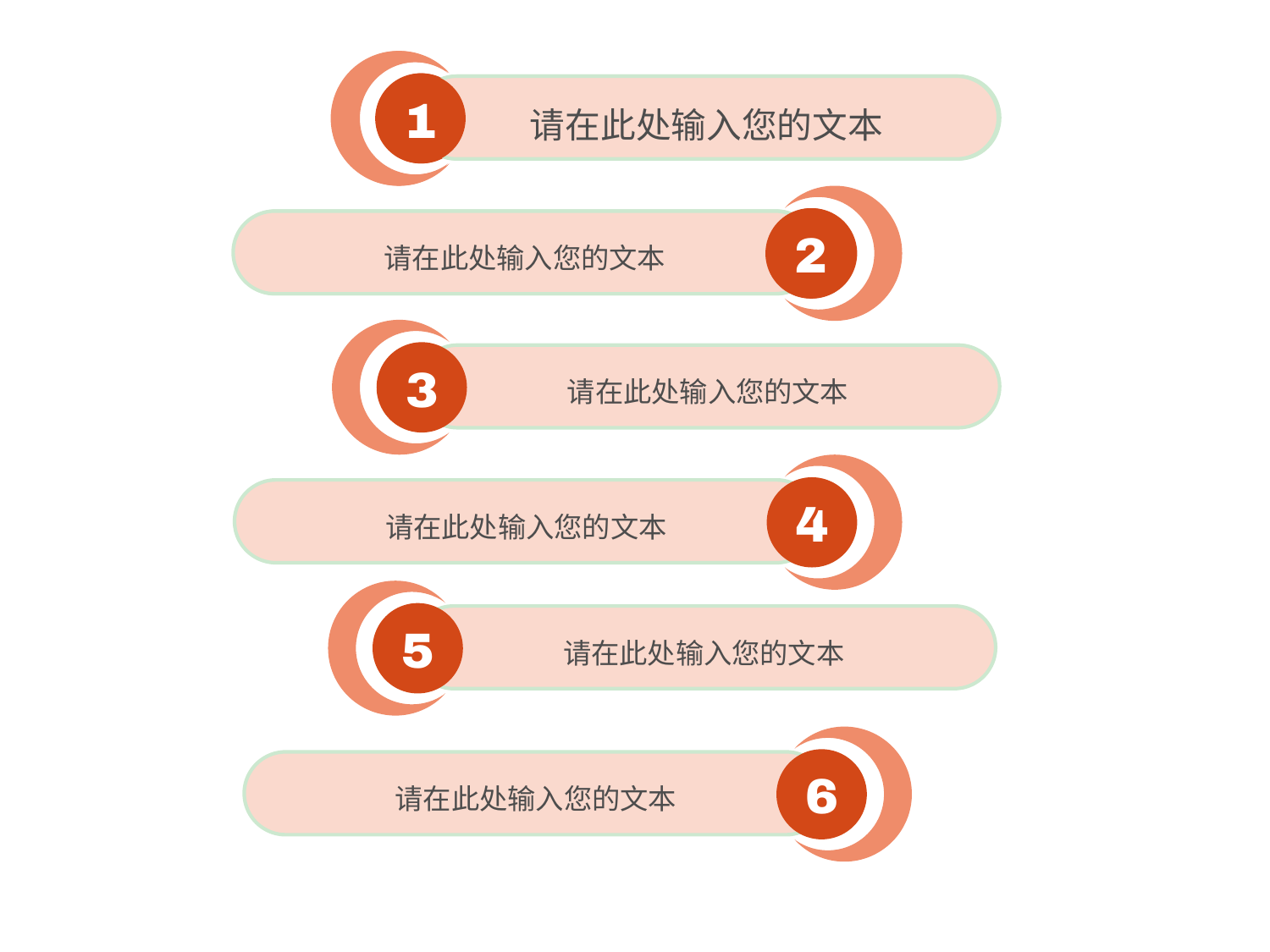

1
1
请在此处输入您的文本
请在此处输入您的文本

2
2
请在此处输入您的文本
请在此处输入您的文本

3
请在此处输入您的文本

4
请在此处输入您的文本

5
请在此处输入您的文本

6
请在此处输入您的文本